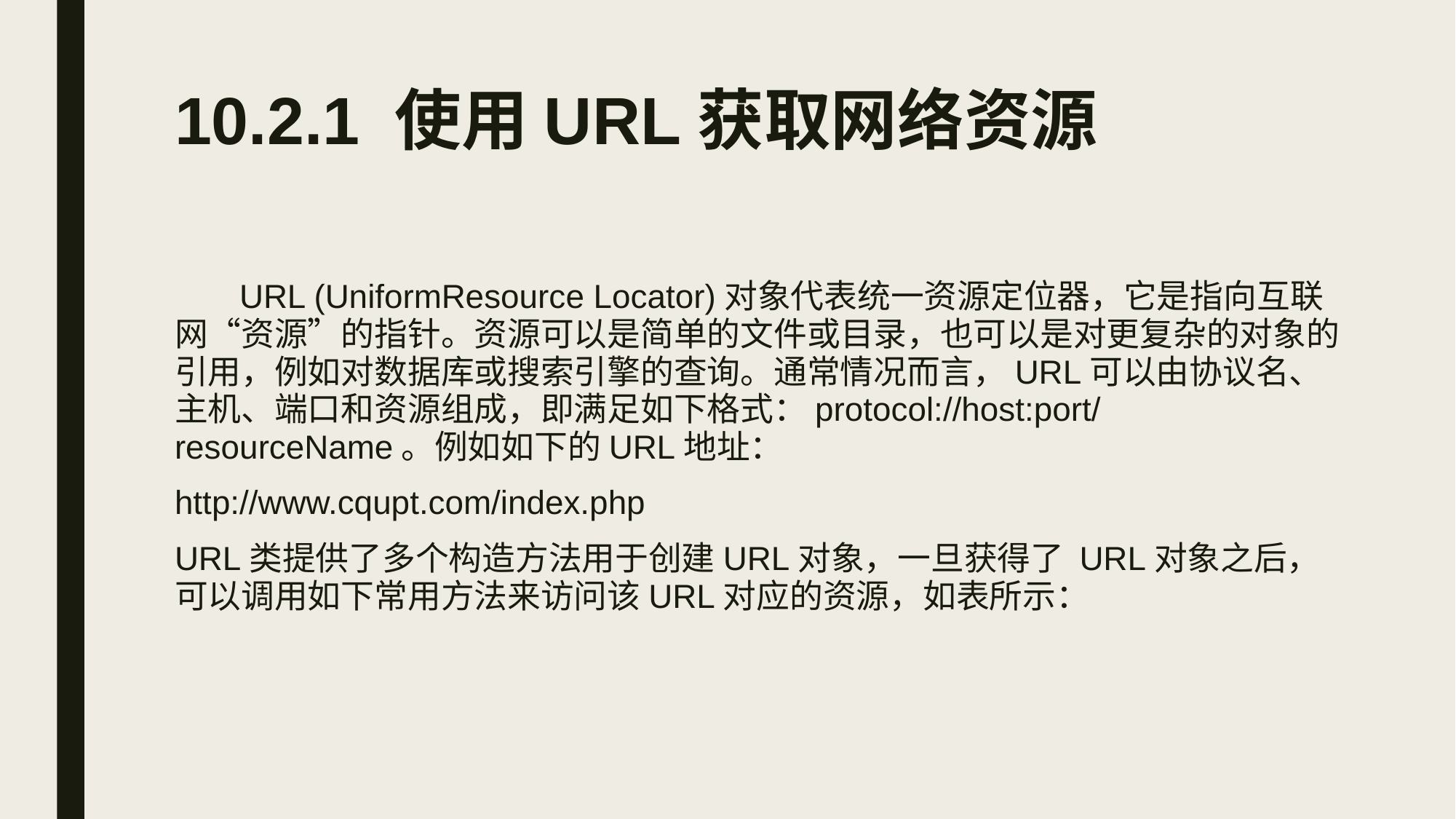

# 10.2.1 使用URL获取网络资源
       URL (UniformResource Locator)对象代表统一资源定位器，它是指向互联网“资源”的指针。资源可以是简单的文件或目录，也可以是对更复杂的对象的引用，例如对数据库或搜索引擎的查询。通常情况而言，URL可以由协议名、主机、端口和资源组成，即满足如下格式：protocol://host:port/resourceName。例如如下的URL地址：
http://www.cqupt.com/index.php
URL类提供了多个构造方法用于创建URL对象，一旦获得了 URL对象之后，可以调用如下常用方法来访问该URL对应的资源，如表所示：